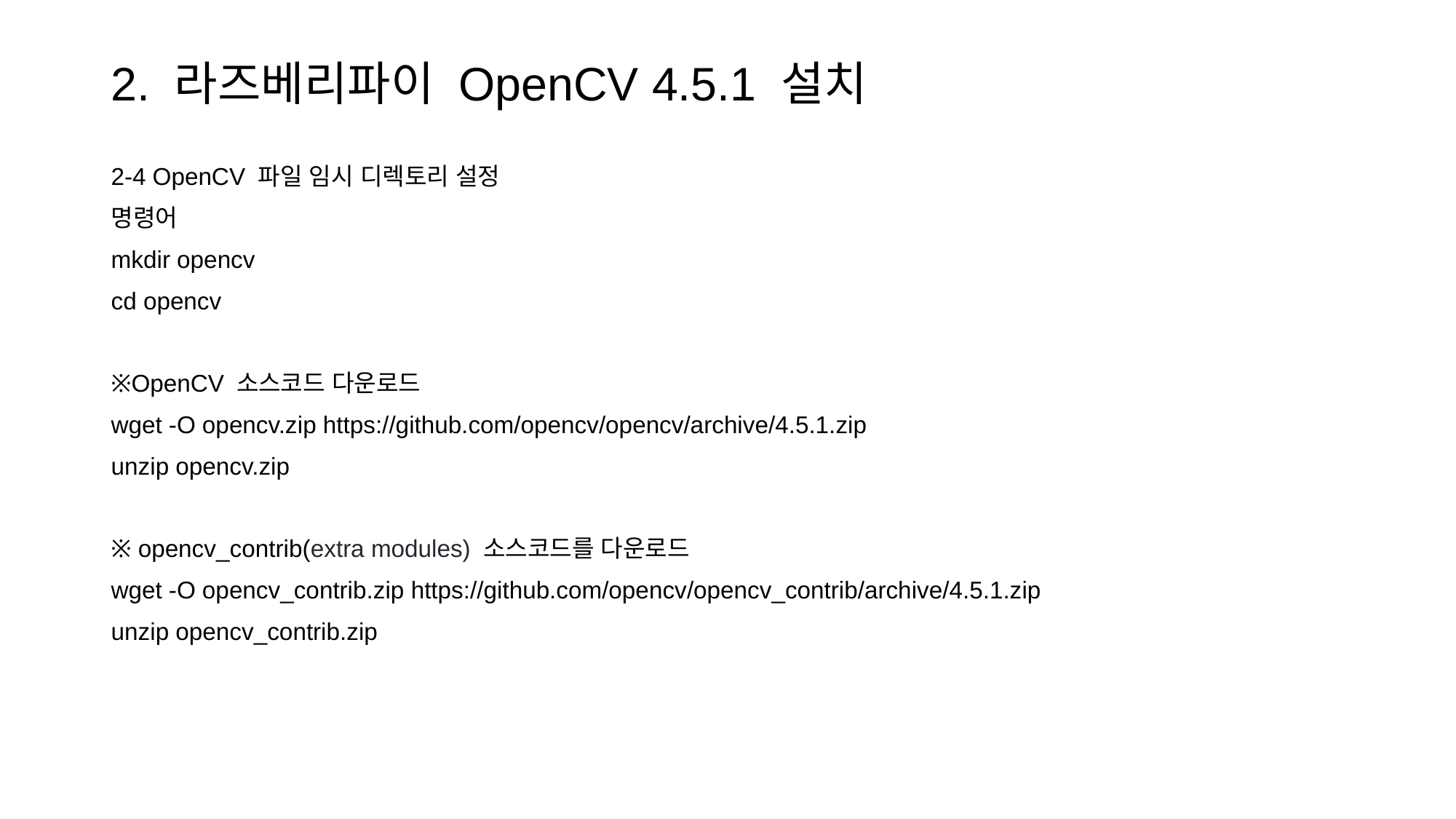

2. 라즈베리파이 OpenCV 4.5.1 설치
2-4 OpenCV 파일 임시 디렉토리 설정
명령어
mkdir opencv
cd opencv

※OpenCV 소스코드 다운로드
wget -O opencv.zip https://github.com/opencv/opencv/archive/4.5.1.zip
unzip opencv.zip

※ opencv_contrib(extra modules) 소스코드를 다운로드
wget -O opencv_contrib.zip https://github.com/opencv/opencv_contrib/archive/4.5.1.zip
unzip opencv_contrib.zip